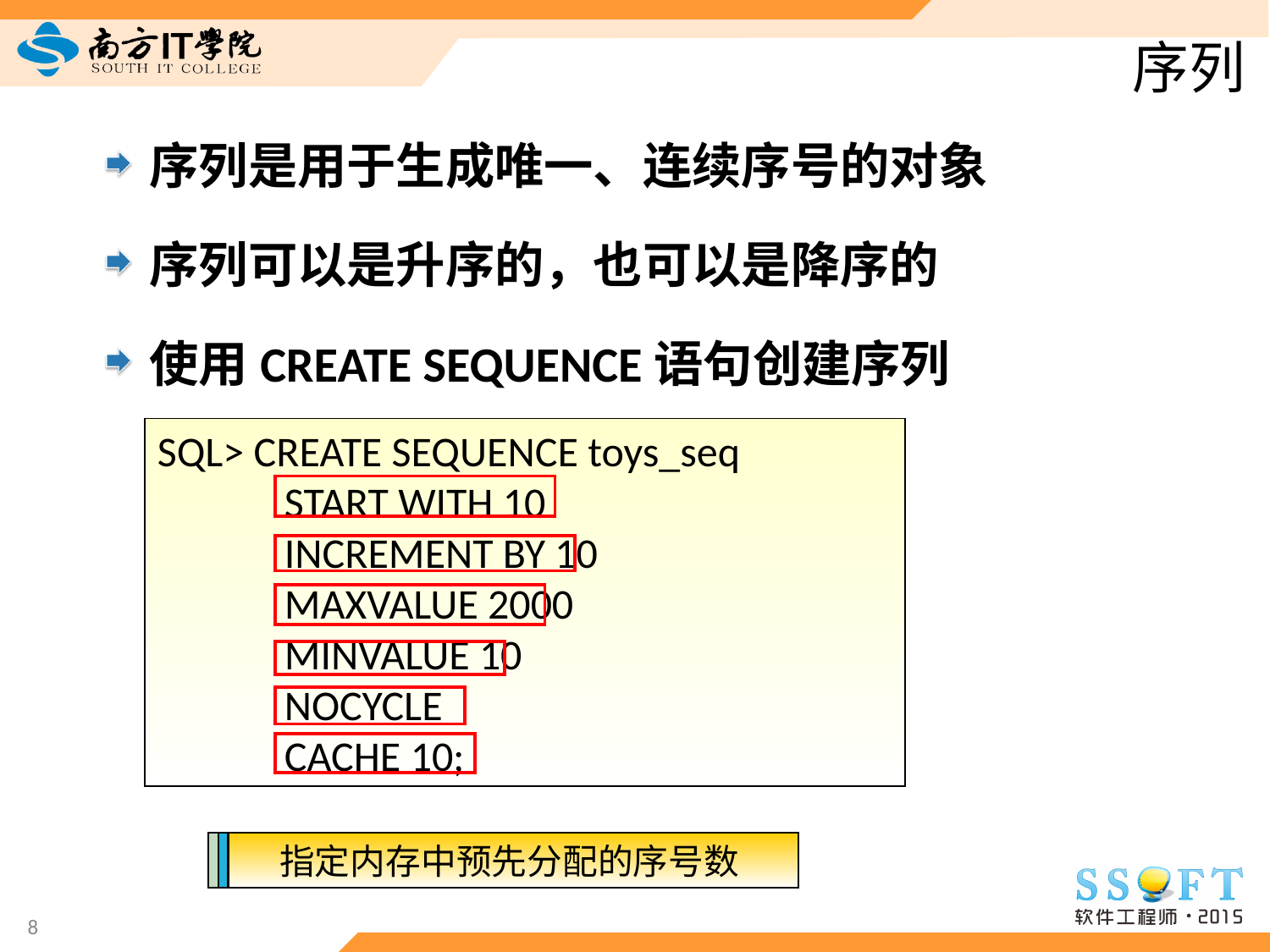

# 序列
序列是用于生成唯一、连续序号的对象
序列可以是升序的，也可以是降序的
使用CREATE SEQUENCE语句创建序列
SQL> CREATE SEQUENCE toys_seq
	START WITH 10
	INCREMENT BY 10
	MAXVALUE 2000
	MINVALUE 10
	NOCYCLE
	CACHE 10;

指定第一个序号从 10 开始
指定序号之间的间隔为 10
表示序列的最大值为 2000
表示序列的最小值为 10
在达到最大值后停止生成下一个值
指定内存中预先分配的序号数
8